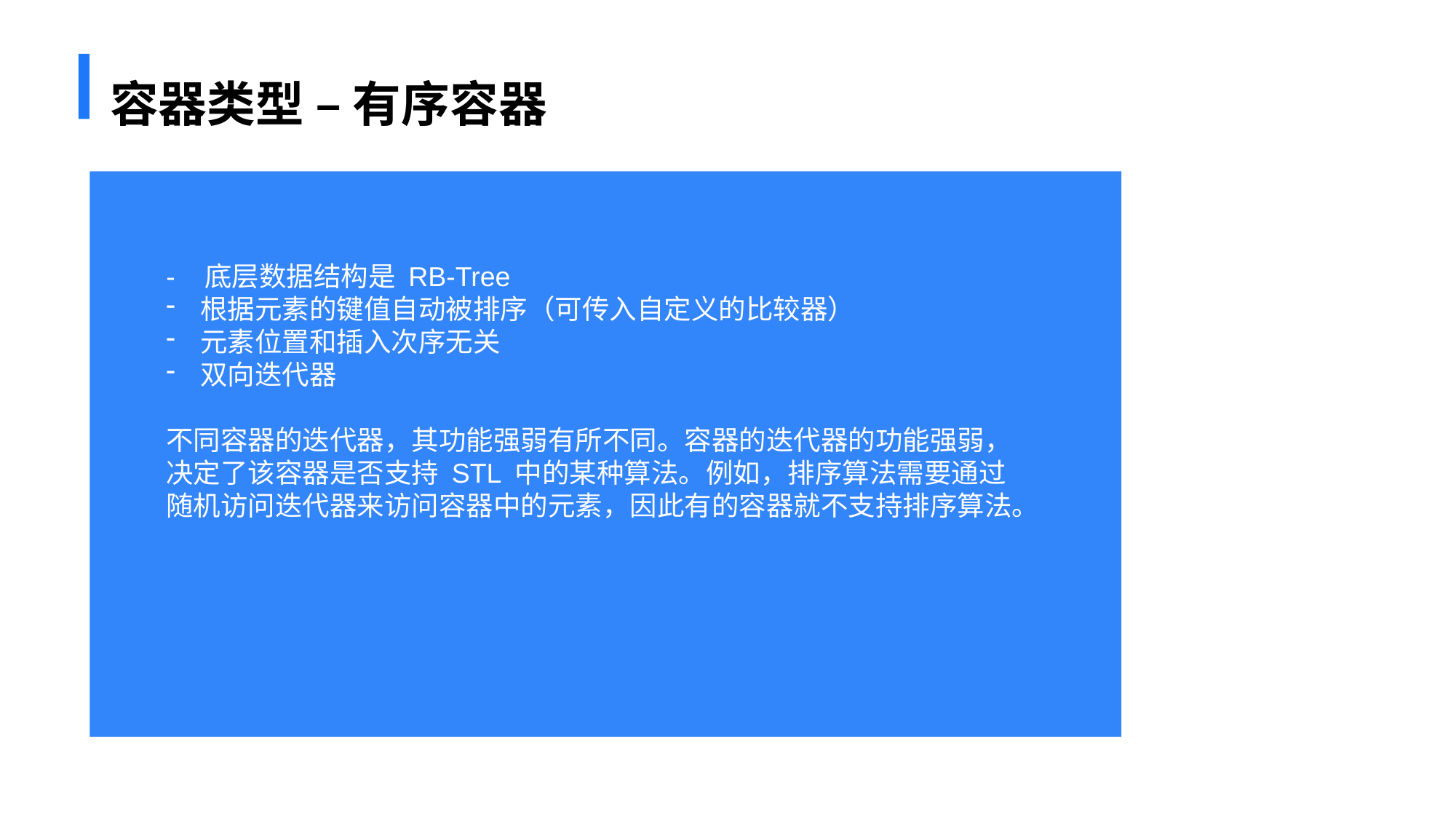

# 容器类型 – 有序容器

网点重组
-   底层数据结构是 RB-Tree
根据元素的键值自动被排序（可传入自定义的比较器）
元素位置和插入次序无关
双向迭代器

不同容器的迭代器，其功能强弱有所不同。容器的迭代器的功能强弱，决定了该容器是否支持 STL 中的某种算法。例如，排序算法需要通过随机访问迭代器来访问容器中的元素，因此有的容器就不支持排序算法。

责任到人，盘点经销商；分级管理，建立热点市场